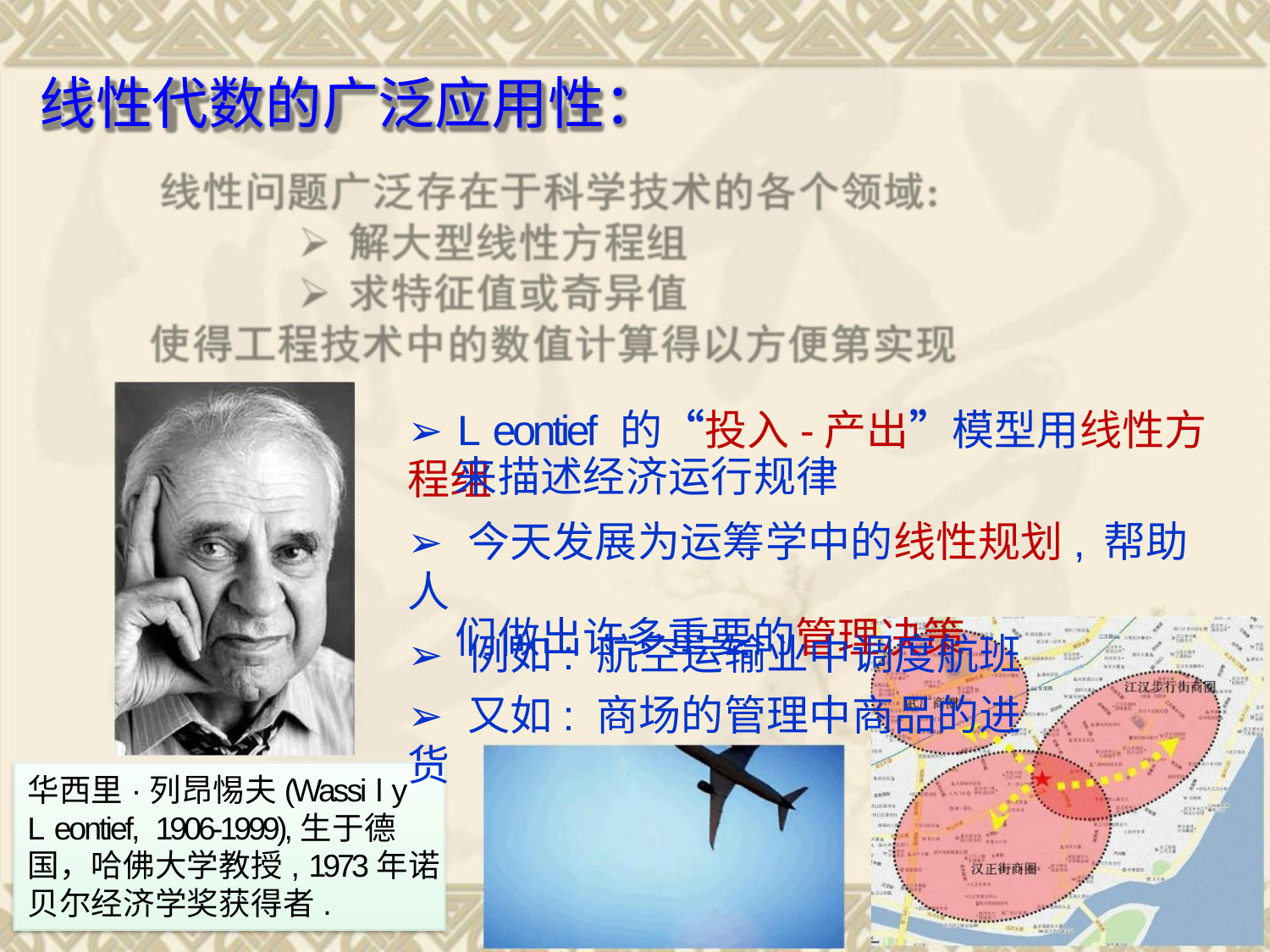

线性代数的广泛应用性：
➢L eontief 的“投入-产出”模型用线性方程组
来描述经济运行规律
➢今天发展为运筹学中的线性规划,帮助人
们做出许多重要的管理决策
➢例如: 航空运输业中调度航班
➢又如: 商场的管理中商品的进货
华西里·列昂惕夫(Wassi l y
L eontief, 1906-1999),生于德
国，哈佛大学教授, 1973年诺
贝尔经济学奖获得者.